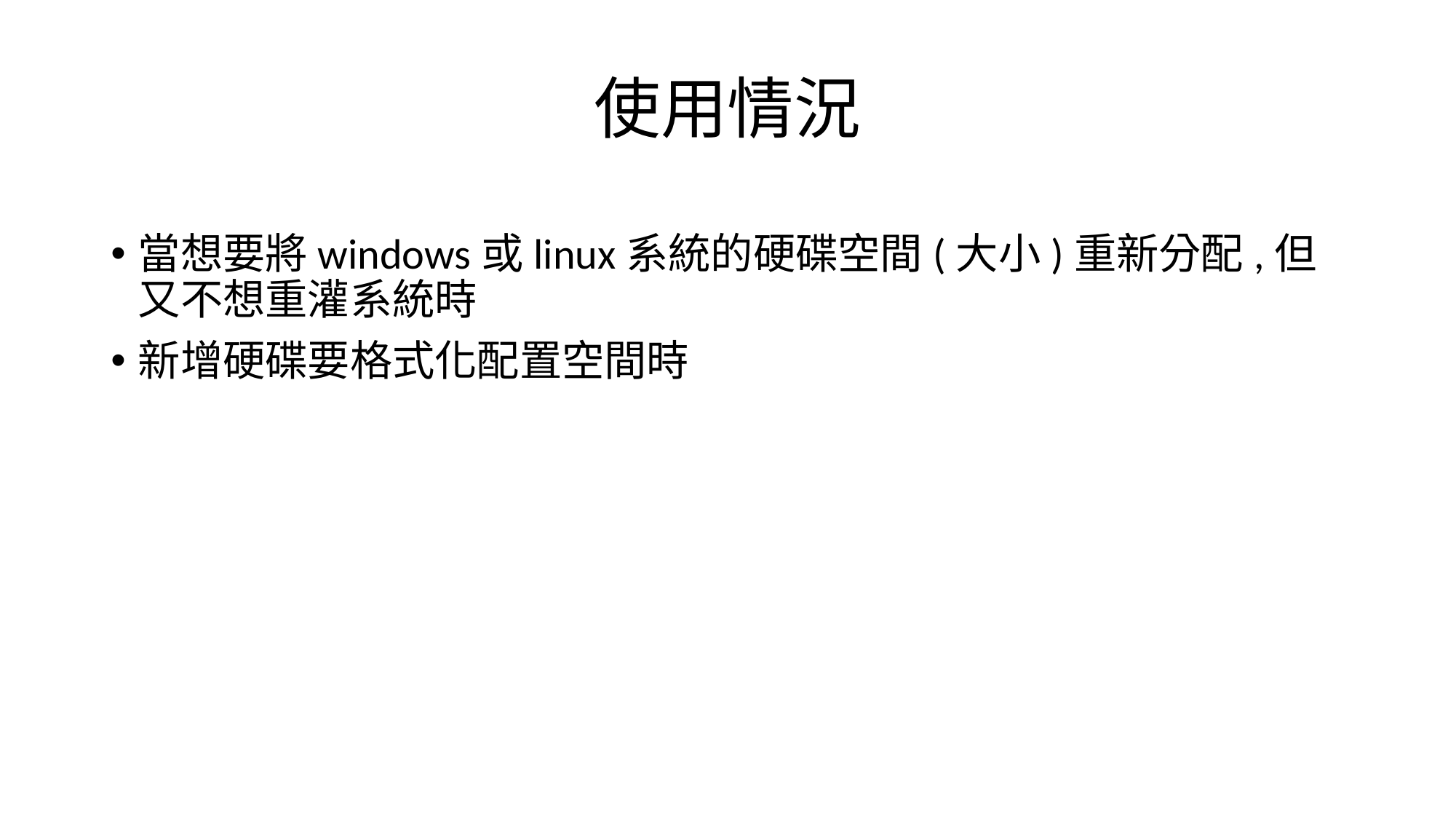

# 使用情況
當想要將windows或linux系統的硬碟空間(大小)重新分配,但又不想重灌系統時
新增硬碟要格式化配置空間時